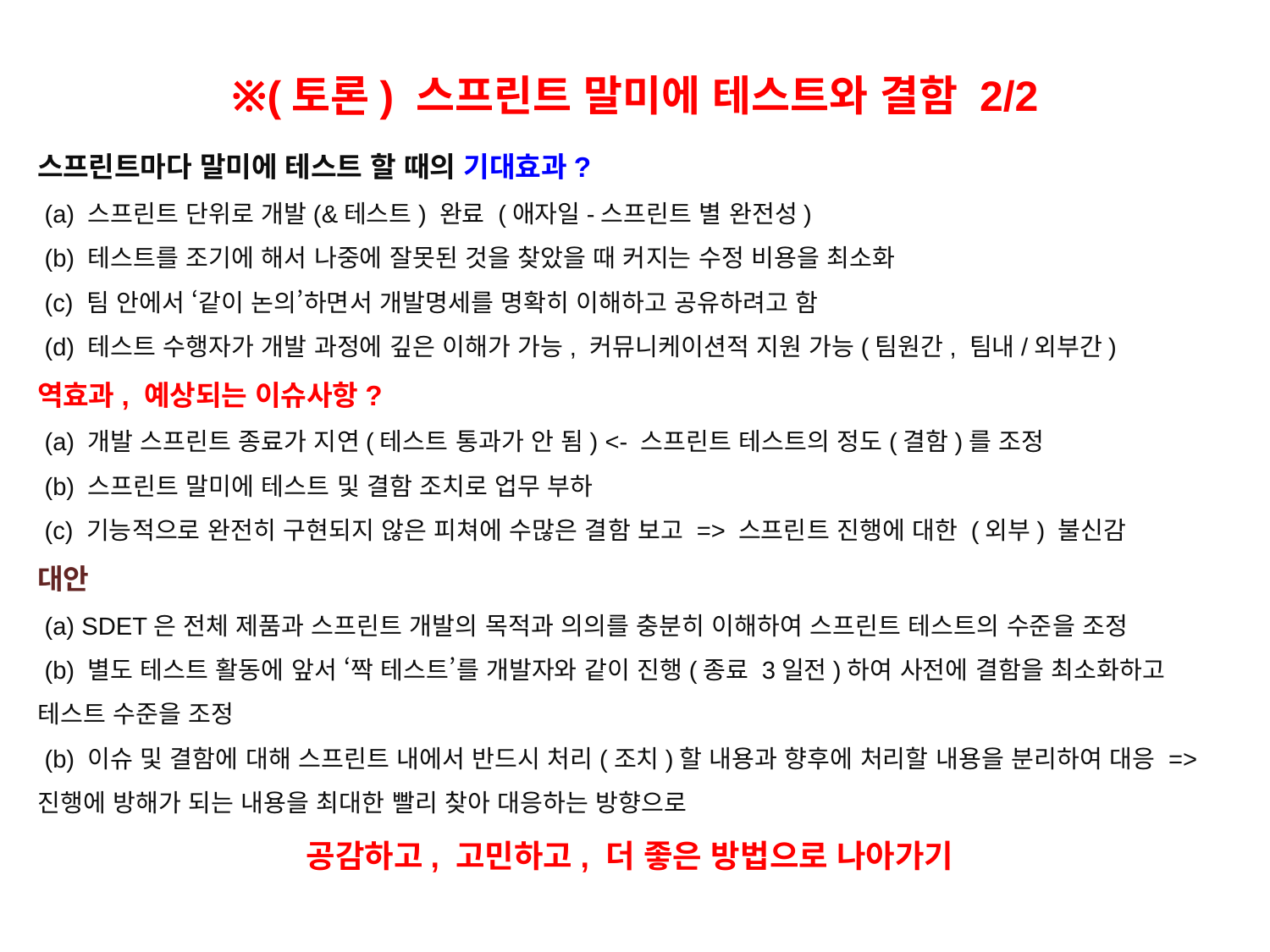

※(토론) 스프린트 말미에 테스트와 결함 2/2
스프린트마다 말미에 테스트 할 때의 기대효과?
 (a) 스프린트 단위로 개발(&테스트) 완료 (애자일-스프린트 별 완전성)
 (b) 테스트를 조기에 해서 나중에 잘못된 것을 찾았을 때 커지는 수정 비용을 최소화
 (c) 팀 안에서 ‘같이 논의’하면서 개발명세를 명확히 이해하고 공유하려고 함
 (d) 테스트 수행자가 개발 과정에 깊은 이해가 가능, 커뮤니케이션적 지원 가능(팀원간, 팀내/외부간)
역효과, 예상되는 이슈사항?
 (a) 개발 스프린트 종료가 지연(테스트 통과가 안 됨) <- 스프린트 테스트의 정도(결함)를 조정
 (b) 스프린트 말미에 테스트 및 결함 조치로 업무 부하
 (c) 기능적으로 완전히 구현되지 않은 피쳐에 수많은 결함 보고 => 스프린트 진행에 대한 (외부) 불신감
대안
 (a) SDET은 전체 제품과 스프린트 개발의 목적과 의의를 충분히 이해하여 스프린트 테스트의 수준을 조정
 (b) 별도 테스트 활동에 앞서 ‘짝 테스트’를 개발자와 같이 진행(종료 3일전)하여 사전에 결함을 최소화하고 테스트 수준을 조정
 (b) 이슈 및 결함에 대해 스프린트 내에서 반드시 처리(조치)할 내용과 향후에 처리할 내용을 분리하여 대응 => 진행에 방해가 되는 내용을 최대한 빨리 찾아 대응하는 방향으로
공감하고, 고민하고, 더 좋은 방법으로 나아가기